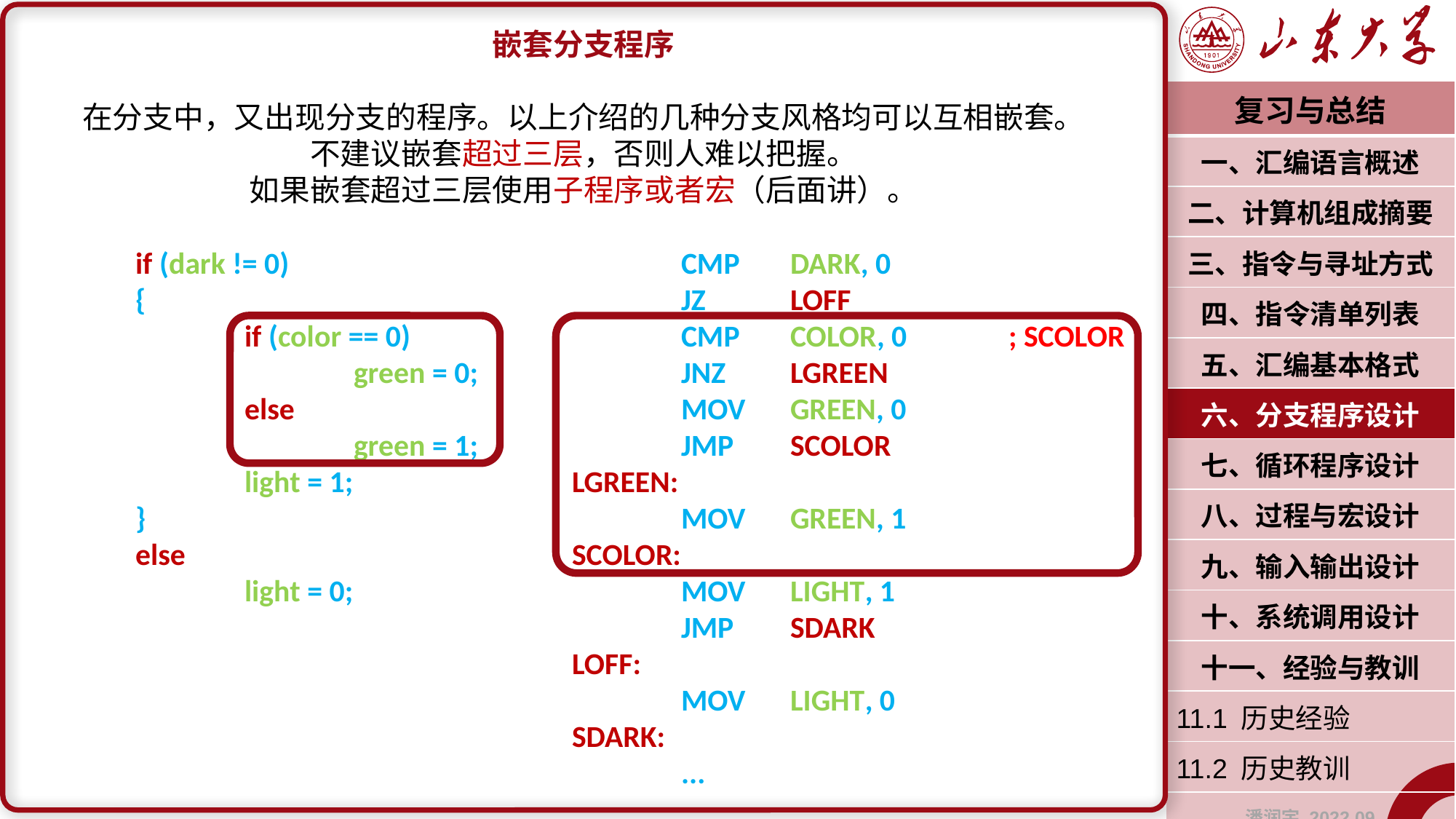

嵌套分支程序

在分支中，又出现分支的程序。以上介绍的几种分支风格均可以互相嵌套。
不建议嵌套超过三层，否则人难以把握。
如果嵌套超过三层使用子程序或者宏（后面讲）。

	if (dark != 0)				CMP	DARK, 0
	{					JZ	LOFF
		if (color == 0)			CMP	COLOR, 0	; SCOLOR
			green = 0;		JNZ	LGREEN
		else				MOV	GREEN, 0
			green = 1;		JMP	SCOLOR
		light = 1;			LGREEN:
	}					MOV	GREEN, 1
	else				SCOLOR:
		light = 0;				MOV	LIGHT, 1
						JMP	SDARK
					LOFF:
						MOV	LIGHT, 0
					SDARK:
						...
| 复习与总结 |
| --- |
| 一、汇编语言概述 |
| 二、计算机组成摘要 |
| 三、指令与寻址方式 |
| 四、指令清单列表 |
| 五、汇编基本格式 |
| 六、分支程序设计 |
| 七、循环程序设计 |
| 八、过程与宏设计 |
| 九、输入输出设计 |
| 十、系统调用设计 |
| 十一、经验与教训 |
| 11.1 历史经验 |
| 11.2 历史教训 |
| 潘润宇 2022.09 |